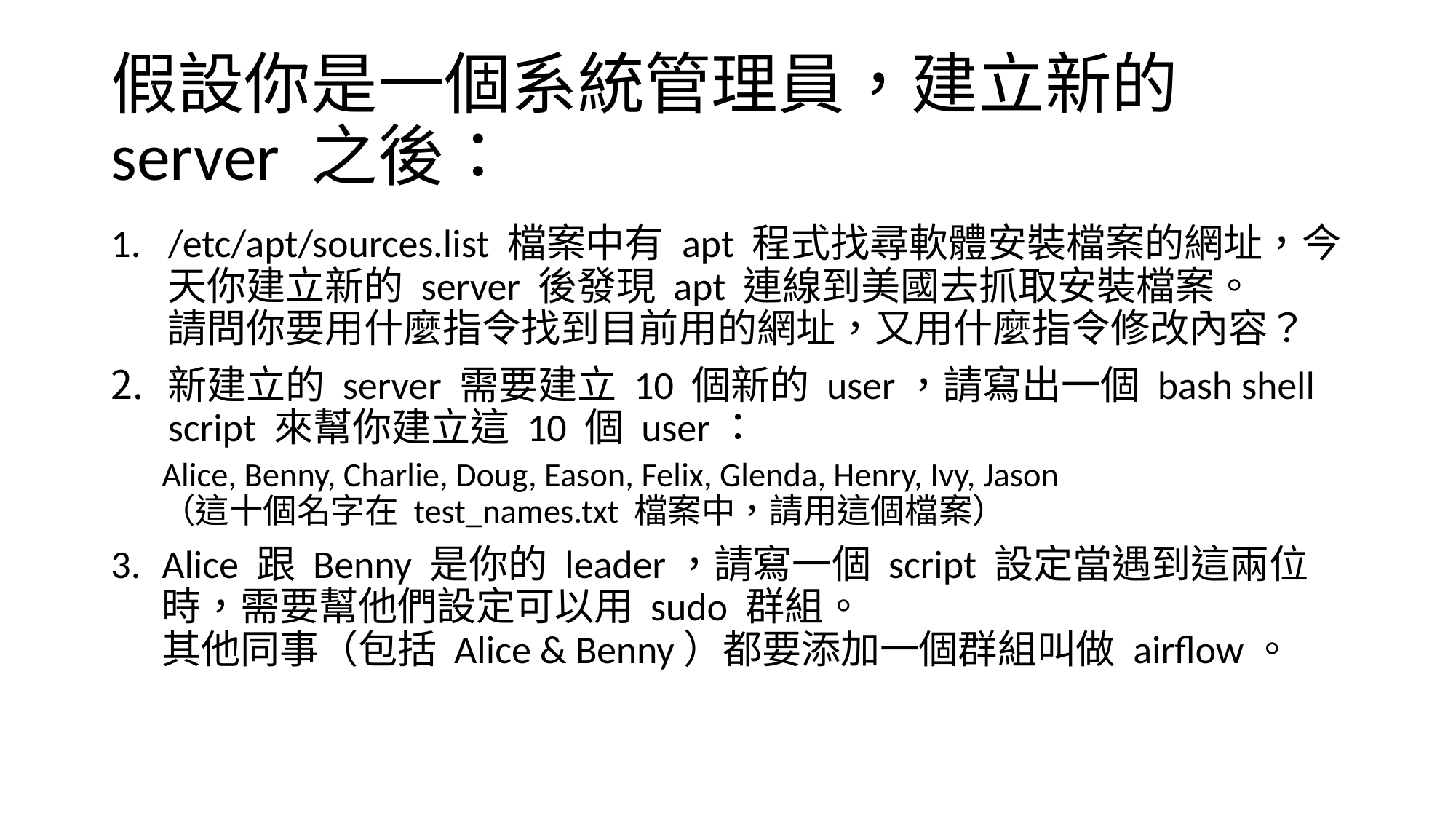

# 假設你是一個系統管理員，建立新的 server 之後：
/etc/apt/sources.list 檔案中有 apt 程式找尋軟體安裝檔案的網址，今天你建立新的 server 後發現 apt 連線到美國去抓取安裝檔案。
請問你要用什麼指令找到目前用的網址，又用什麼指令修改內容？
新建立的 server 需要建立 10 個新的 user，請寫出一個 bash shell script 來幫你建立這 10 個 user：
Alice, Benny, Charlie, Doug, Eason, Felix, Glenda, Henry, Ivy, Jason
（這十個名字在 test_names.txt 檔案中，請用這個檔案）
Alice 跟 Benny 是你的 leader，請寫一個 script 設定當遇到這兩位時，需要幫他們設定可以用 sudo 群組。
其他同事（包括 Alice & Benny）都要添加一個群組叫做 airflow。